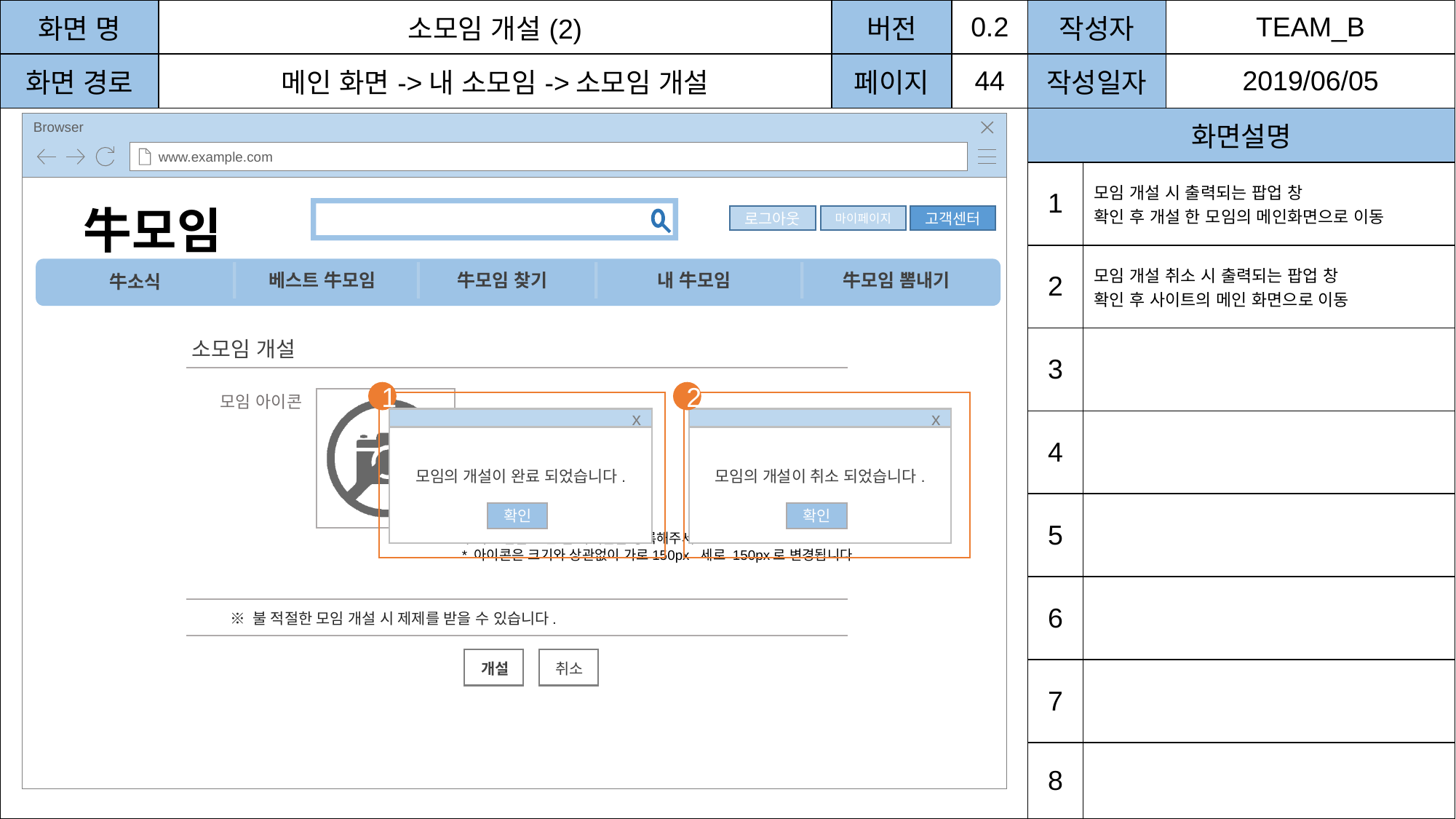

| 화면 명 | 소모임 개설(2) | 버전 | 0.2 | 작성자 |  | TEAM\_B |
| --- | --- | --- | --- | --- | --- | --- |
| 화면 경로 | 메인 화면->내 소모임->소모임 개설 | 페이지 | 44 | 작성일자 |  | 2019/06/05 |
|  |  |  |  | 화면설명 |  |  |
|  |  |  |  | 1 | 모임 개설 시 출력되는 팝업 창 확인 후 개설 한 모임의 메인화면으로 이동 |  |
|  |  |  |  | 2 | 모임 개설 취소 시 출력되는 팝업 창 확인 후 사이트의 메인 화면으로 이동 |  |
|  |  |  |  | 3 |  |  |
|  |  |  |  | 4 |  |  |
|  |  |  |  | 5 |  |  |
|  |  |  |  | 6 |  |  |
|  |  |  |  | 7 |  |  |
|  |  |  |  | 8 |  |  |
Browser

www.example.com

牛모임

마이페이지
로그아웃
로그인
회원가입
고객센터

베스트 牛모임
牛모임 찾기
내 牛모임
牛모임 뽐내기
牛소식
소모임 개설
1
2
모임 아이콘

모임의 개설이 완료 되었습니다.
                            x
모임의 개설이 취소 되었습니다.
                            x
등록

삭제

확인
확인
우리 모임을 표현 할 아이콘을 등록해주세요.
* 아이콘은 크기와 상관없이 가로150px  세로 150px로 변경됩니다
※ 불 적절한 모임 개설 시 제제를 받을 수 있습니다.

개설
취소